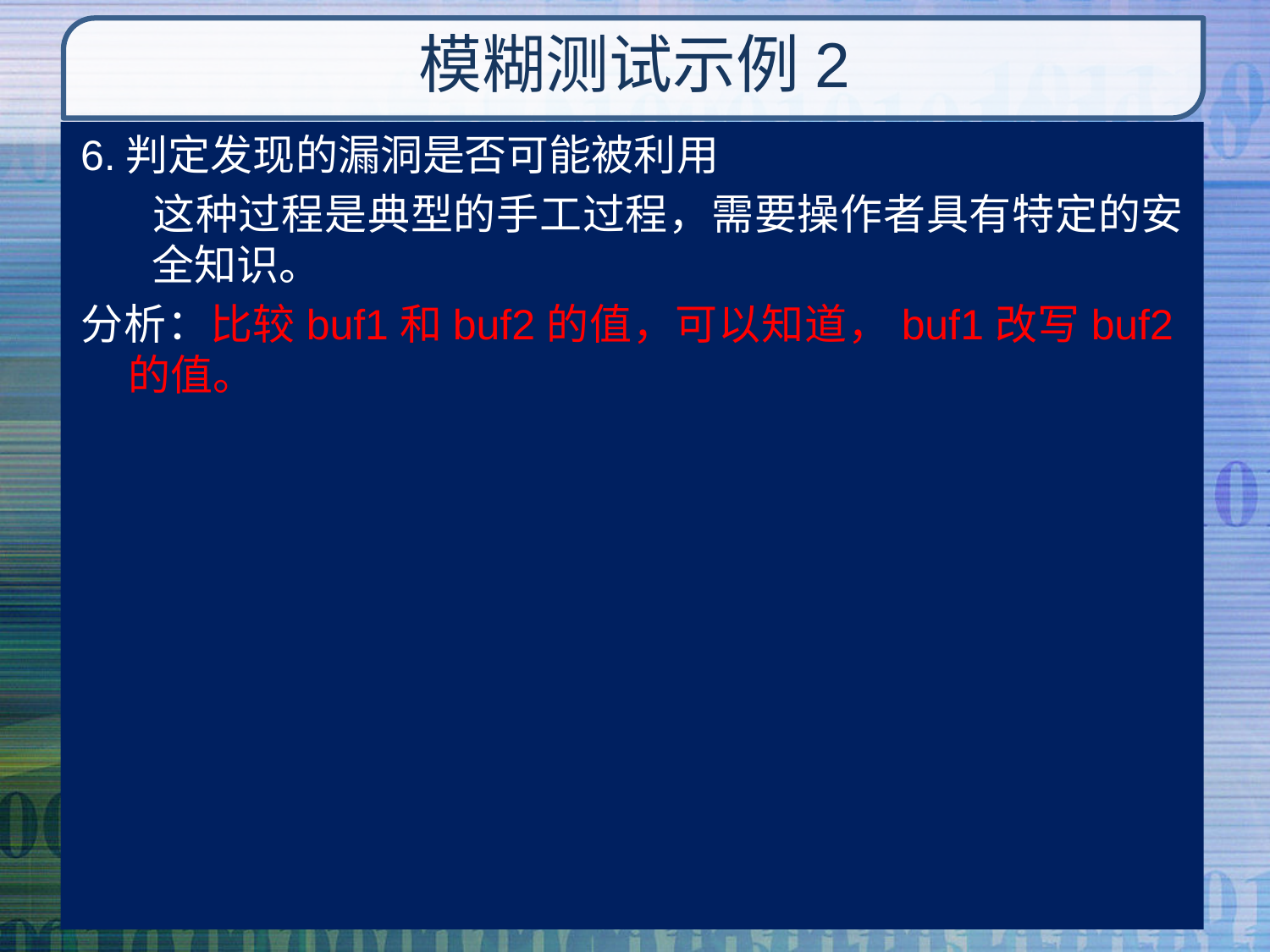

# 模糊测试示例2
6.判定发现的漏洞是否可能被利用
	这种过程是典型的手工过程，需要操作者具有特定的安全知识。
分析：比较buf1和buf2的值，可以知道，buf1改写buf2的值。